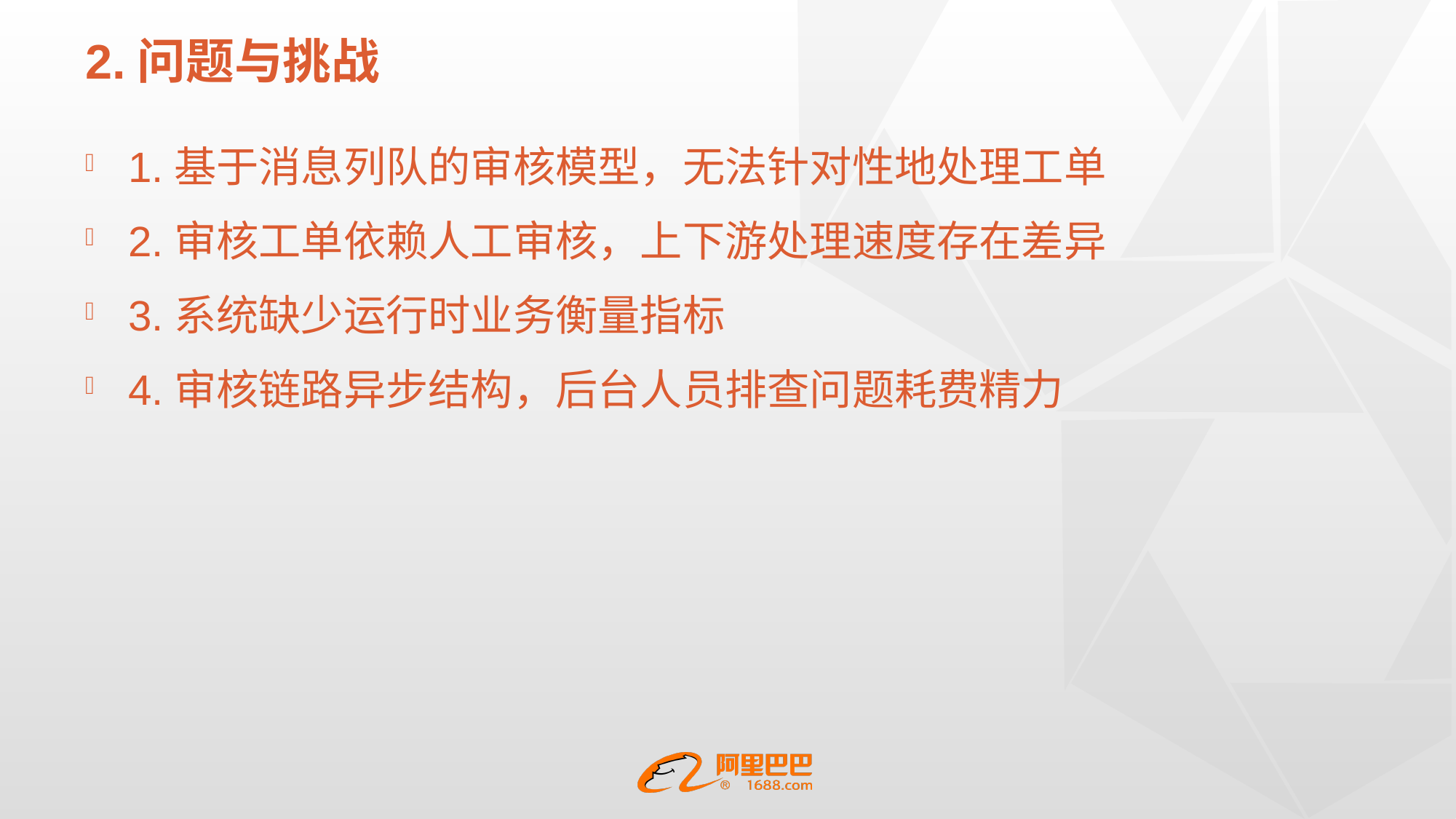

# 2.问题与挑战
1.基于消息列队的审核模型，无法针对性地处理工单
2.审核工单依赖人工审核，上下游处理速度存在差异
3.系统缺少运行时业务衡量指标
4.审核链路异步结构，后台人员排查问题耗费精力